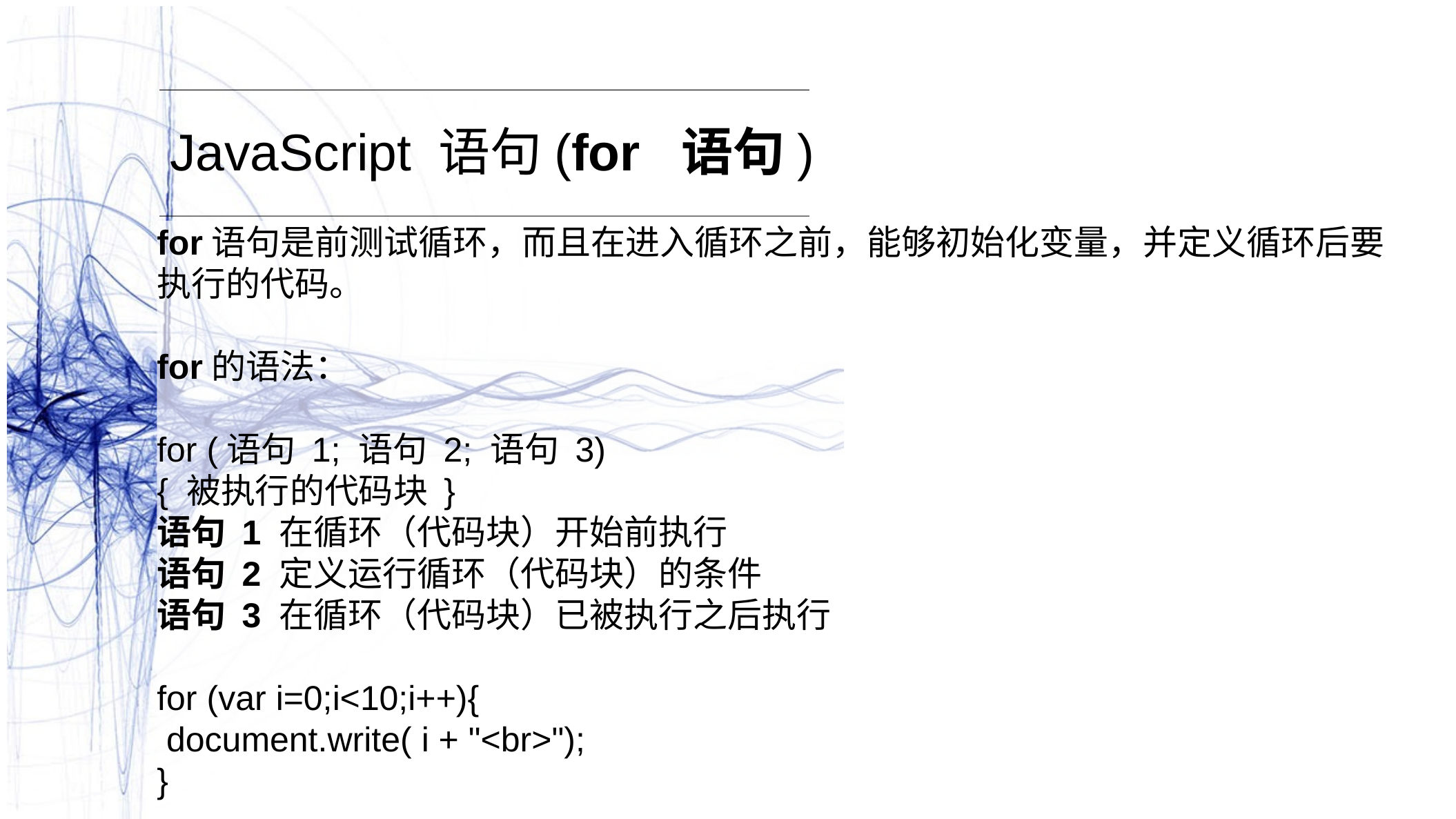

JavaScript 语句(for  语句)

for语句是前测试循环，而且在进入循环之前，能够初始化变量，并定义循环后要执行的代码。

for的语法：

for (语句 1; 语句 2; 语句 3)
{ 被执行的代码块 }
语句 1 在循环（代码块）开始前执行
语句 2 定义运行循环（代码块）的条件
语句 3 在循环（代码块）已被执行之后执行

for (var i=0;i<10;i++){
 document.write( i + "<br>");
}